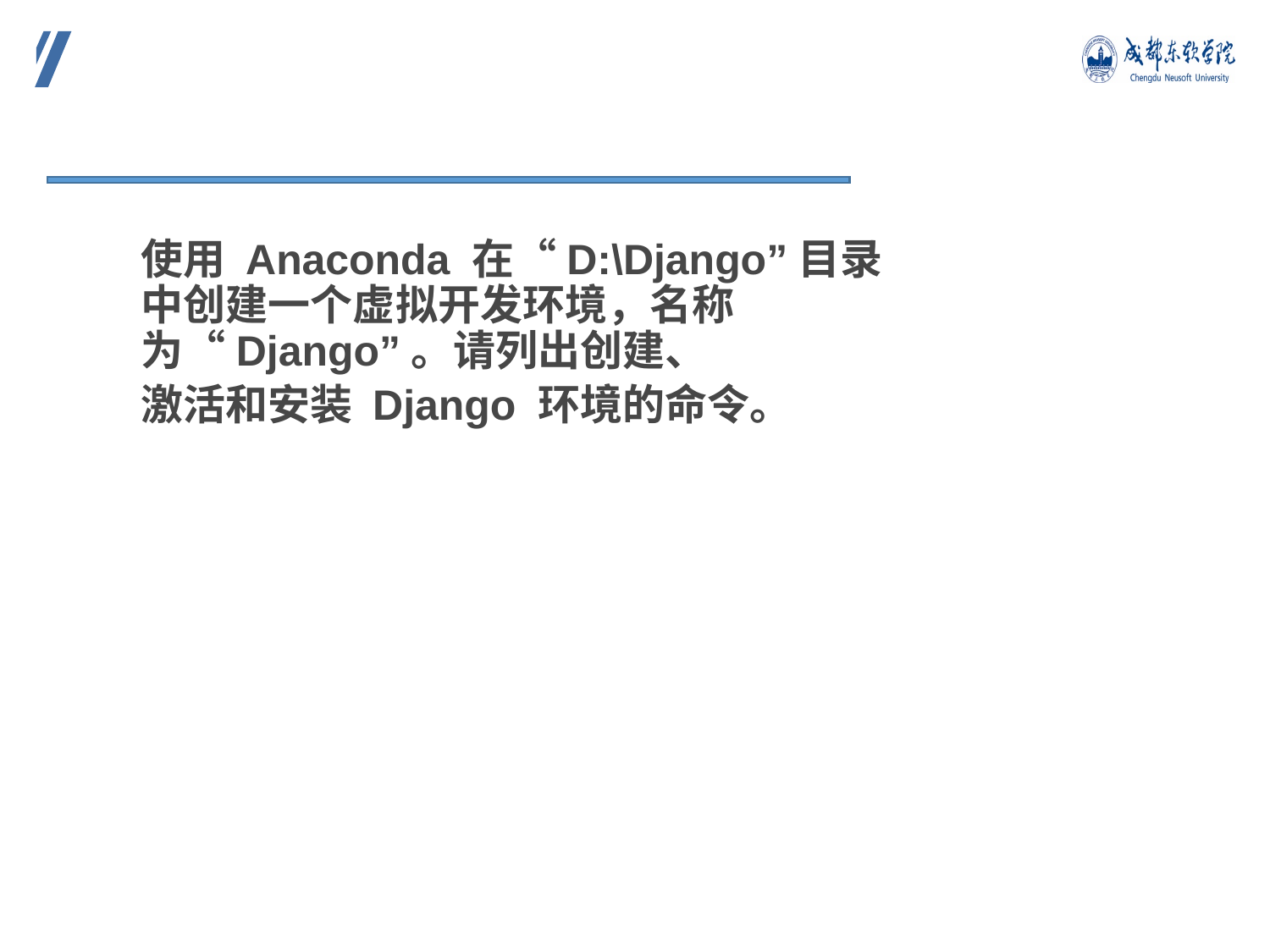

使用 Anaconda 在“D:\Django”目录中创建一个虚拟开发环境，名称为“Django”。请列出创建、
激活和安装 Django 环境的命令。